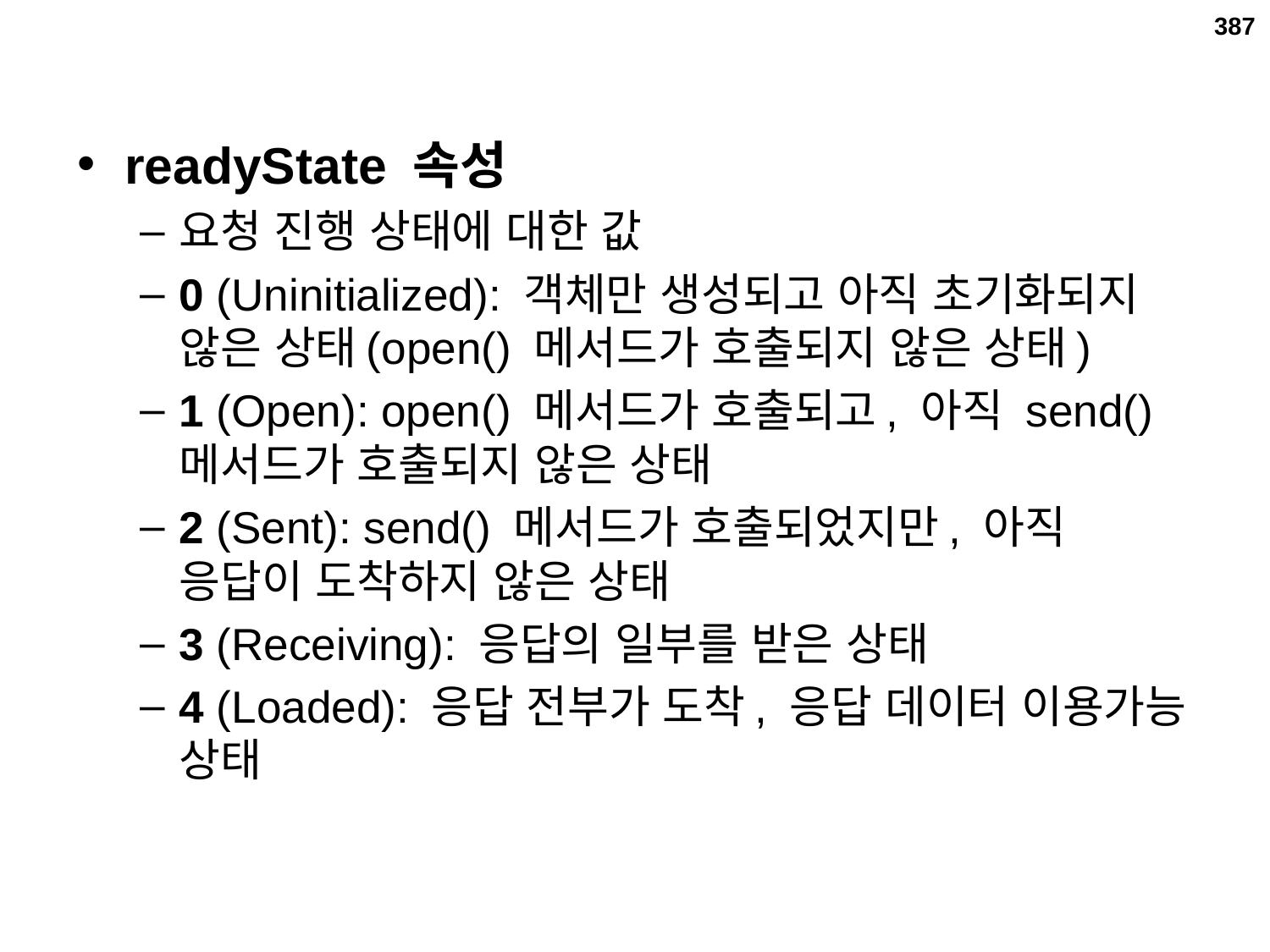

387
readyState 속성
요청 진행 상태에 대한 값
0 (Uninitialized): 객체만 생성되고 아직 초기화되지 않은 상태(open() 메서드가 호출되지 않은 상태)
1 (Open): open() 메서드가 호출되고, 아직 send() 메서드가 호출되지 않은 상태
2 (Sent): send() 메서드가 호출되었지만, 아직 응답이 도착하지 않은 상태
3 (Receiving): 응답의 일부를 받은 상태
4 (Loaded): 응답 전부가 도착, 응답 데이터 이용가능 상태